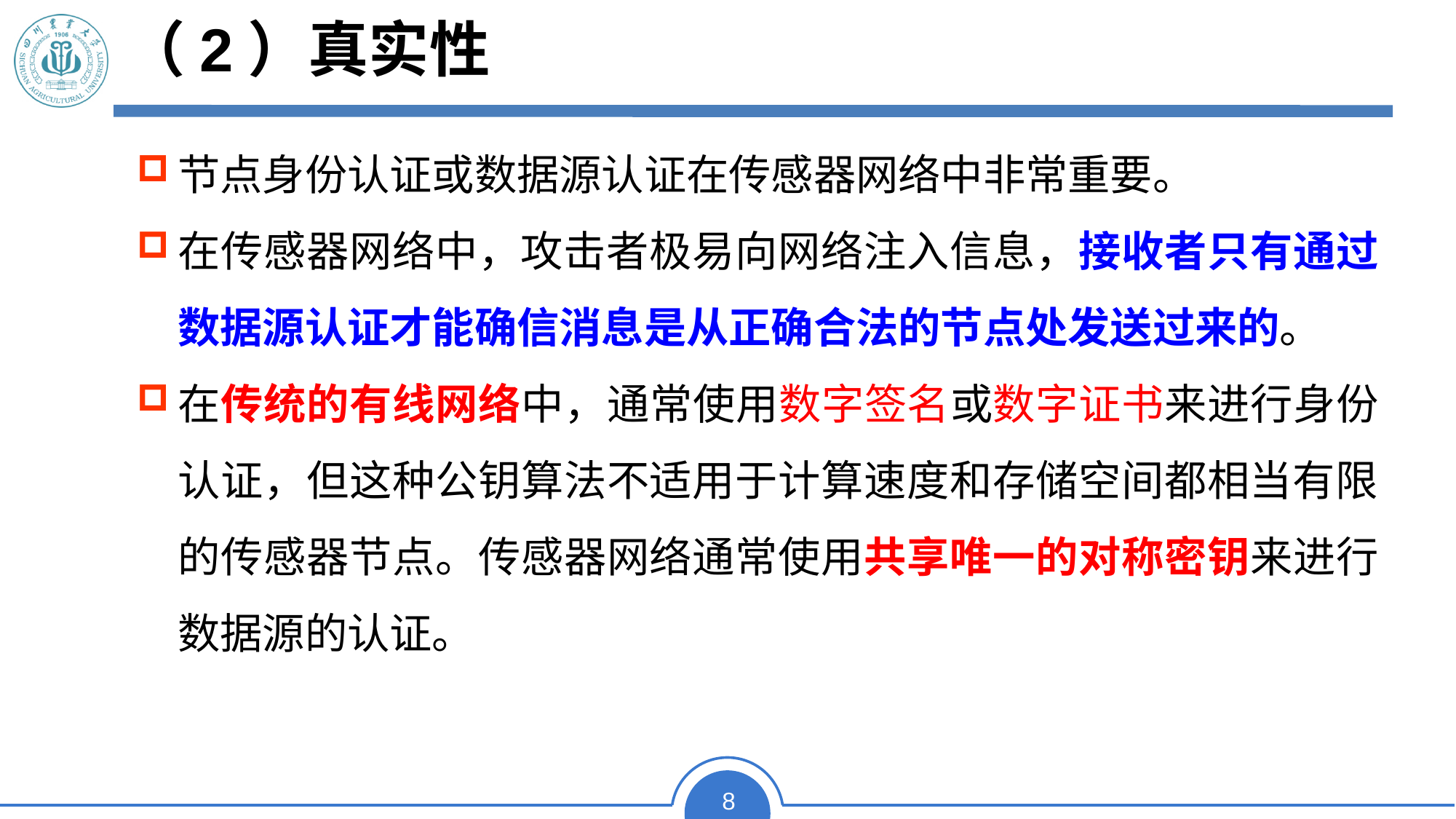

# （2）真实性
节点身份认证或数据源认证在传感器网络中非常重要。
在传感器网络中，攻击者极易向网络注入信息，接收者只有通过数据源认证才能确信消息是从正确合法的节点处发送过来的。
在传统的有线网络中，通常使用数字签名或数字证书来进行身份认证，但这种公钥算法不适用于计算速度和存储空间都相当有限的传感器节点。传感器网络通常使用共享唯一的对称密钥来进行数据源的认证。